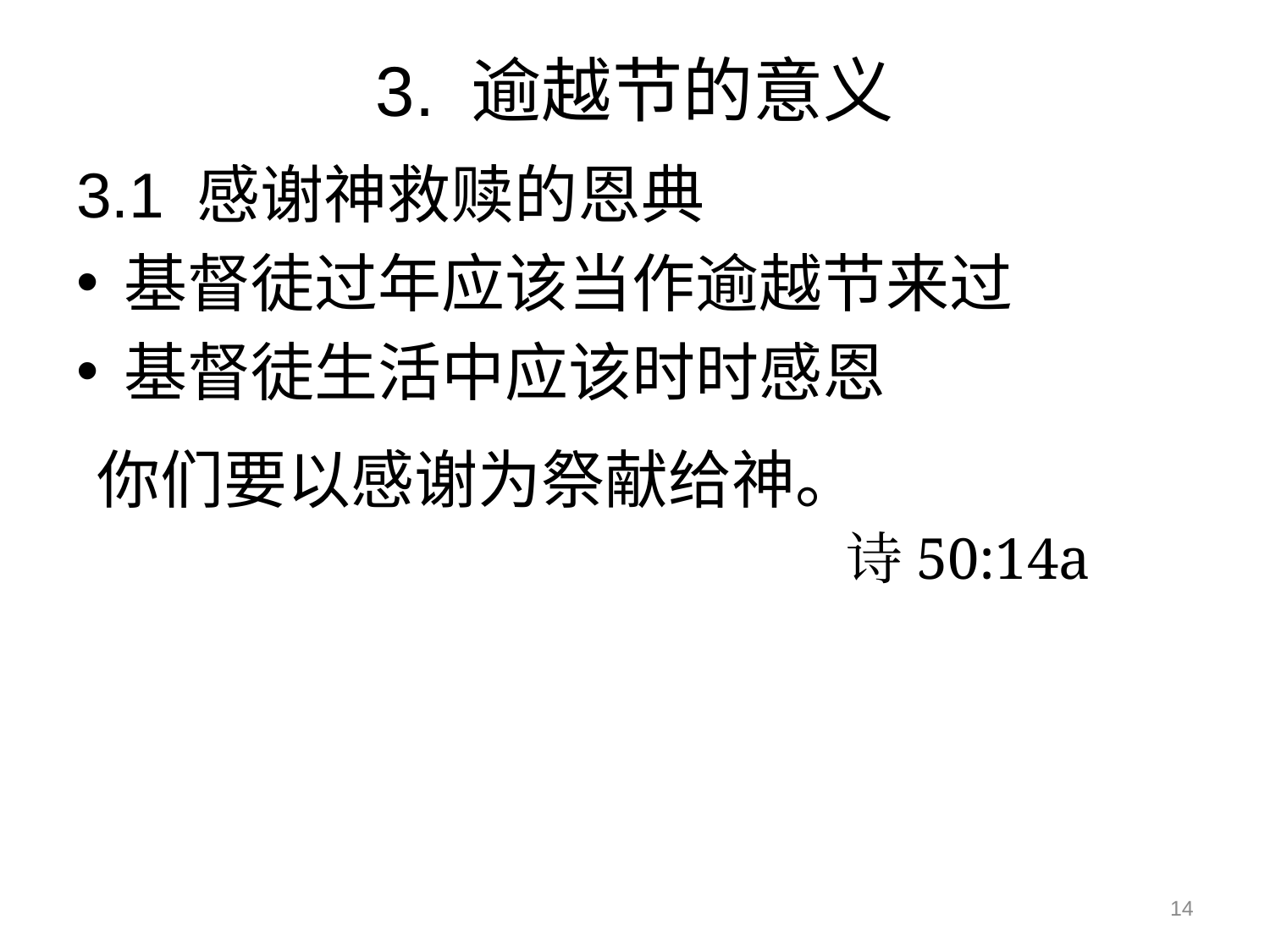

# 3. 逾越节的意义
3.1 感谢神救赎的恩典
基督徒过年应该当作逾越节来过
基督徒生活中应该时时感恩

你们要以感谢为祭献给神。
	   				       诗50:14a
14